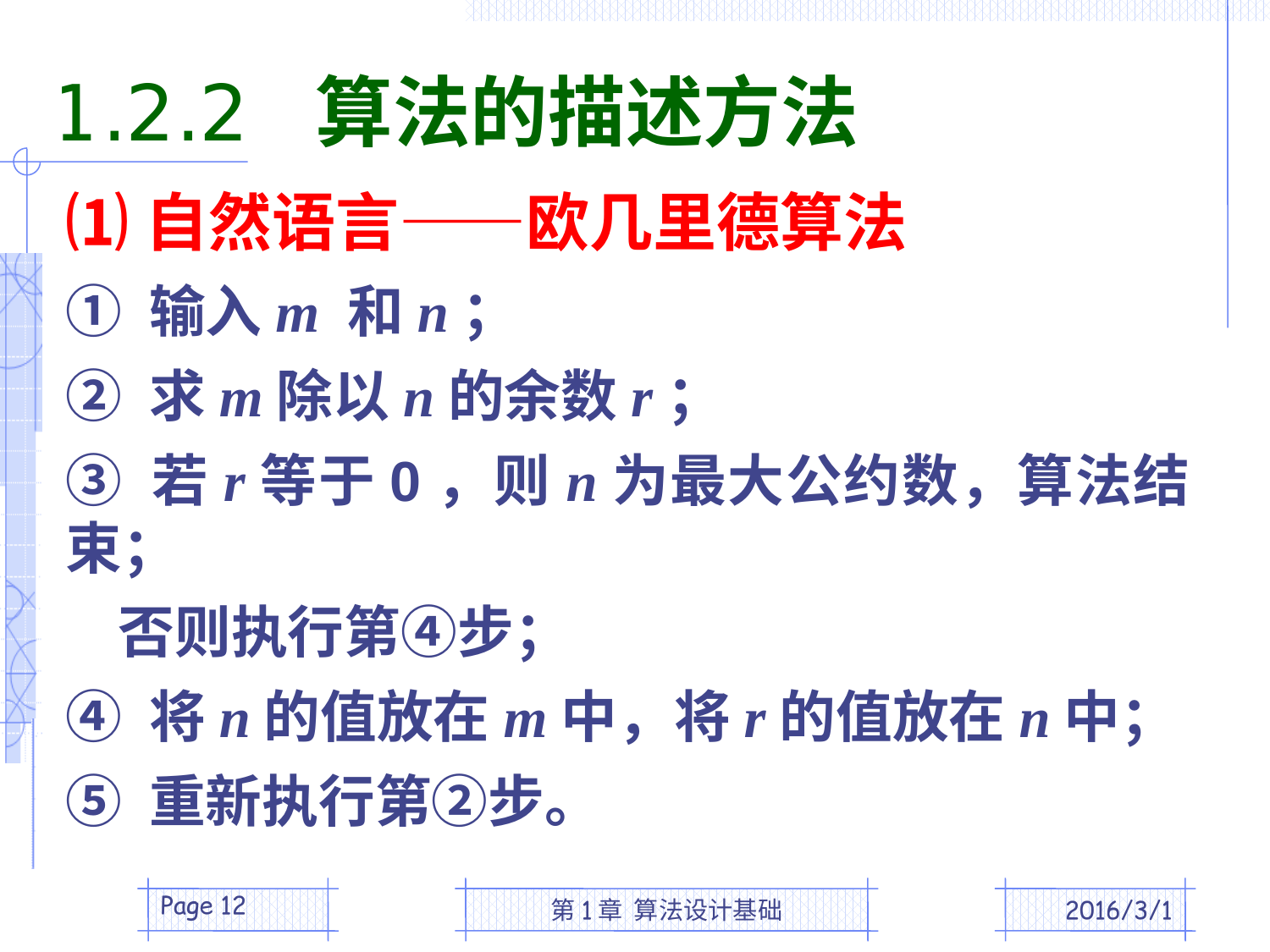

1.2.2  算法的描述方法
⑴自然语言——欧几里德算法
① 输入m 和n；
② 求m除以n的余数r；
③ 若r等于0，则n为最大公约数，算法结束；
   否则执行第④步；
④ 将n的值放在m中，将r的值放在n中；
⑤ 重新执行第②步。
Page 12
第1章  算法设计基础
2016/3/1